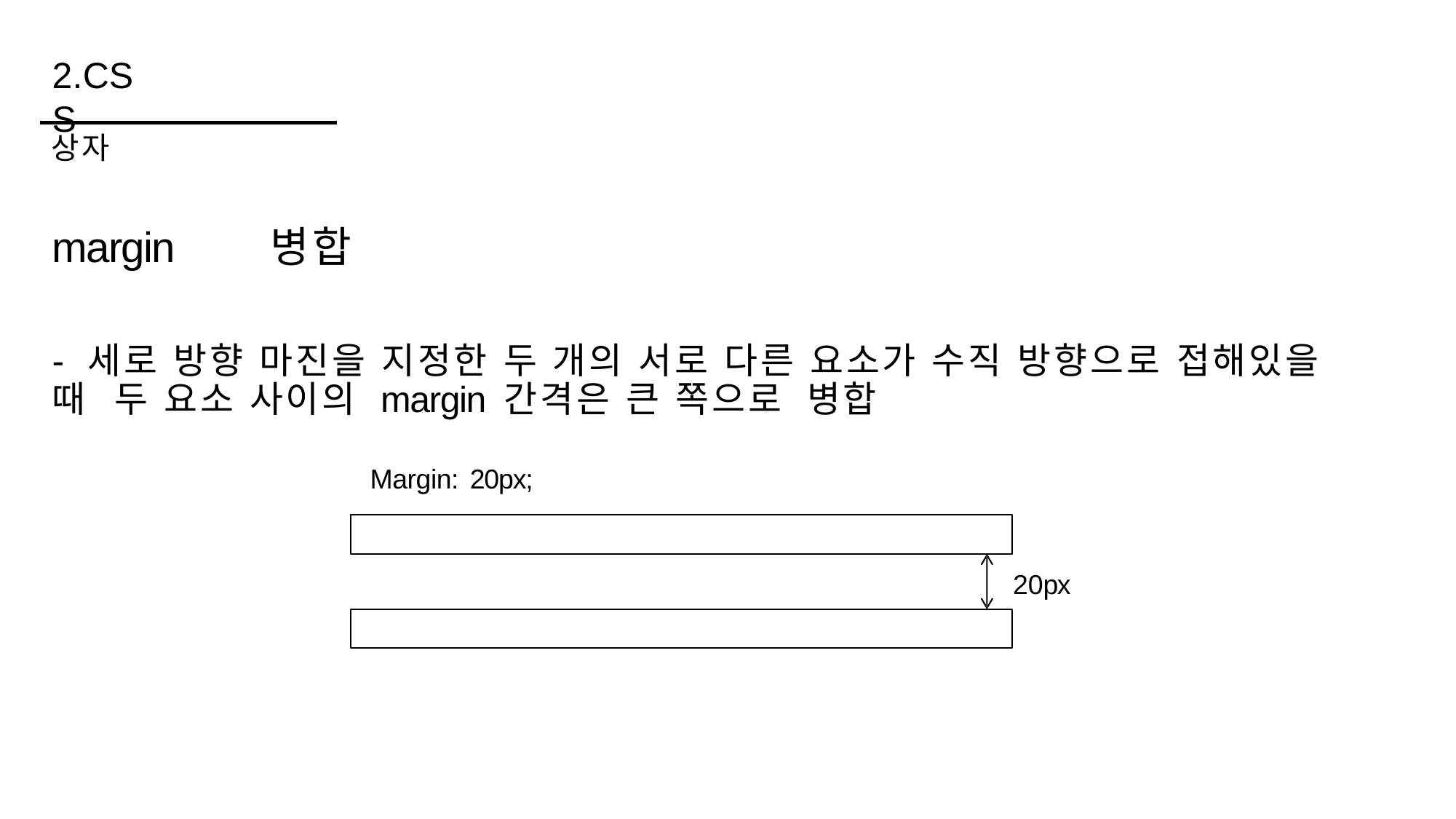

# 2.CSS

상자

margin	병합

- 세로 방향 마진을 지정한 두 개의 서로 다른 요소가 수직 방향으로 접해있을 때  두 요소 사이의 margin 간격은 큰 쪽으로 병합
Margin: 20px;

20px